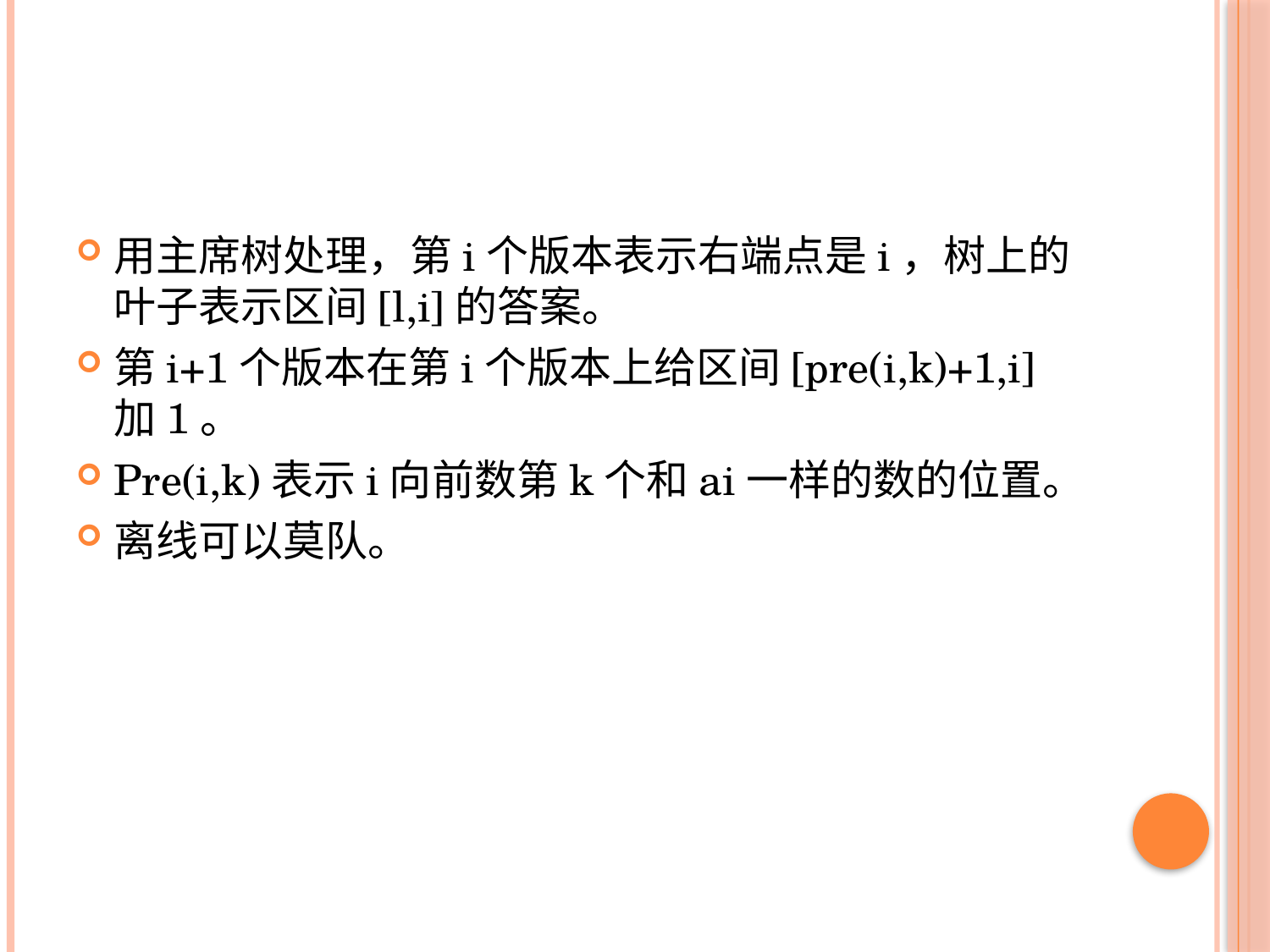

#
用主席树处理，第i个版本表示右端点是i，树上的叶子表示区间[l,i]的答案。
第i+1个版本在第i个版本上给区间[pre(i,k)+1,i]加1。
Pre(i,k)表示i向前数第k个和ai一样的数的位置。
离线可以莫队。